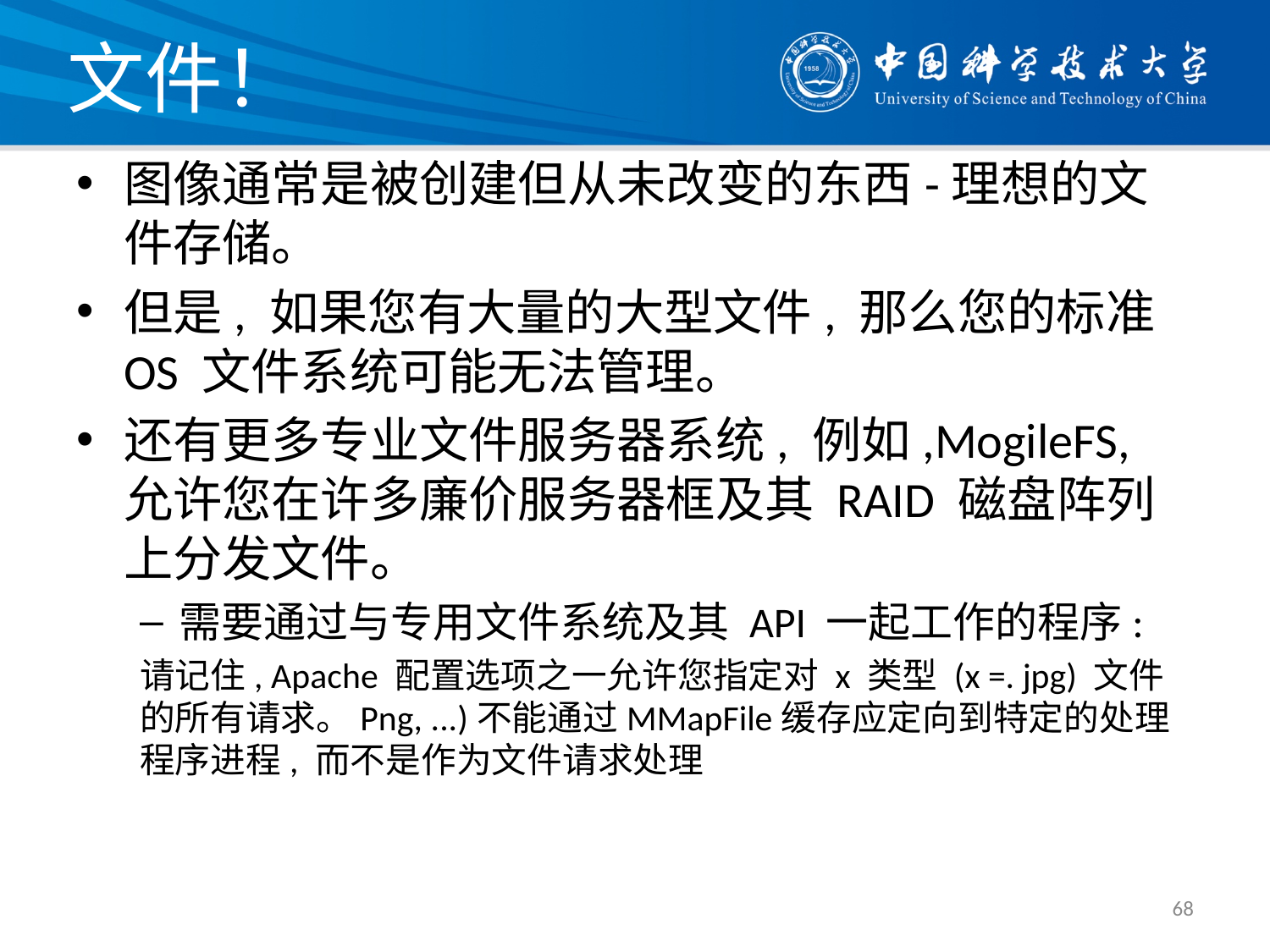

# 文件！
图像通常是被创建但从未改变的东西-理想的文件存储。
但是, 如果您有大量的大型文件, 那么您的标准 OS 文件系统可能无法管理。
还有更多专业文件服务器系统, 例如,MogileFS, 允许您在许多廉价服务器框及其 RAID 磁盘阵列上分发文件。
需要通过与专用文件系统及其 API 一起工作的程序:
请记住, Apache 配置选项之一允许您指定对 x 类型 (x =. jpg) 文件的所有请求。Png, ...)不能通过MMapFile缓存应定向到特定的处理程序进程, 而不是作为文件请求处理
68